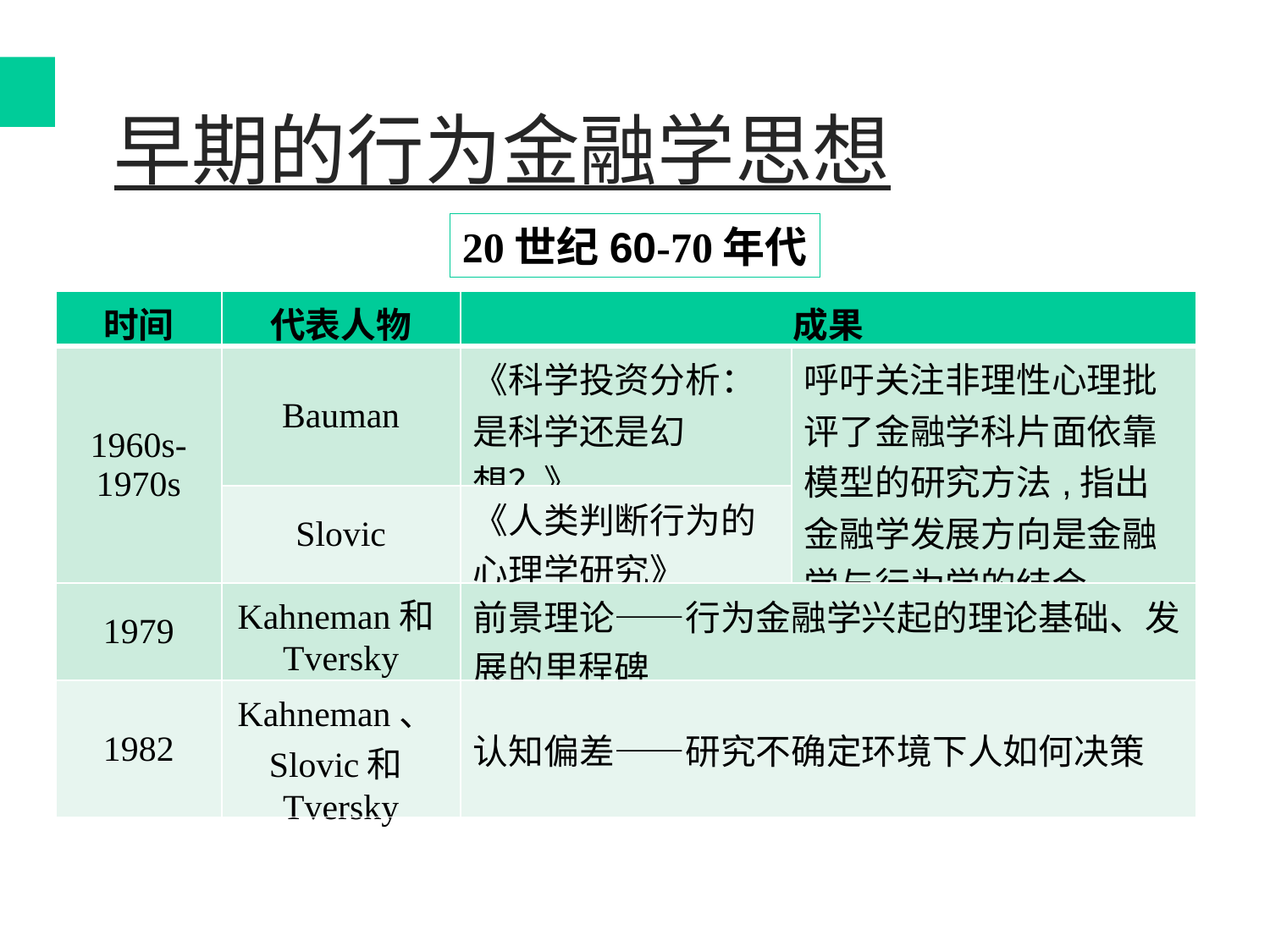

# 早期的行为金融学思想
20世纪60-70年代
| 时间 | 代表人物 | 成果 |  |
| --- | --- | --- | --- |
| 1960s-1970s | Bauman | 《科学投资分析：是科学还是幻想？》 | 呼吁关注非理性心理批评了金融学科片面依靠模型的研究方法,指出金融学发展方向是金融学与行为学的结合 |
|  | Slovic | 《人类判断行为的心理学研究》 |  |
| 1979 | Kahneman和Tversky | 前景理论——行为金融学兴起的理论基础、发展的里程碑 |  |
| 1982 | Kahneman、Slovic和Tversky | 认知偏差——研究不确定环境下人如何决策 |  |

16